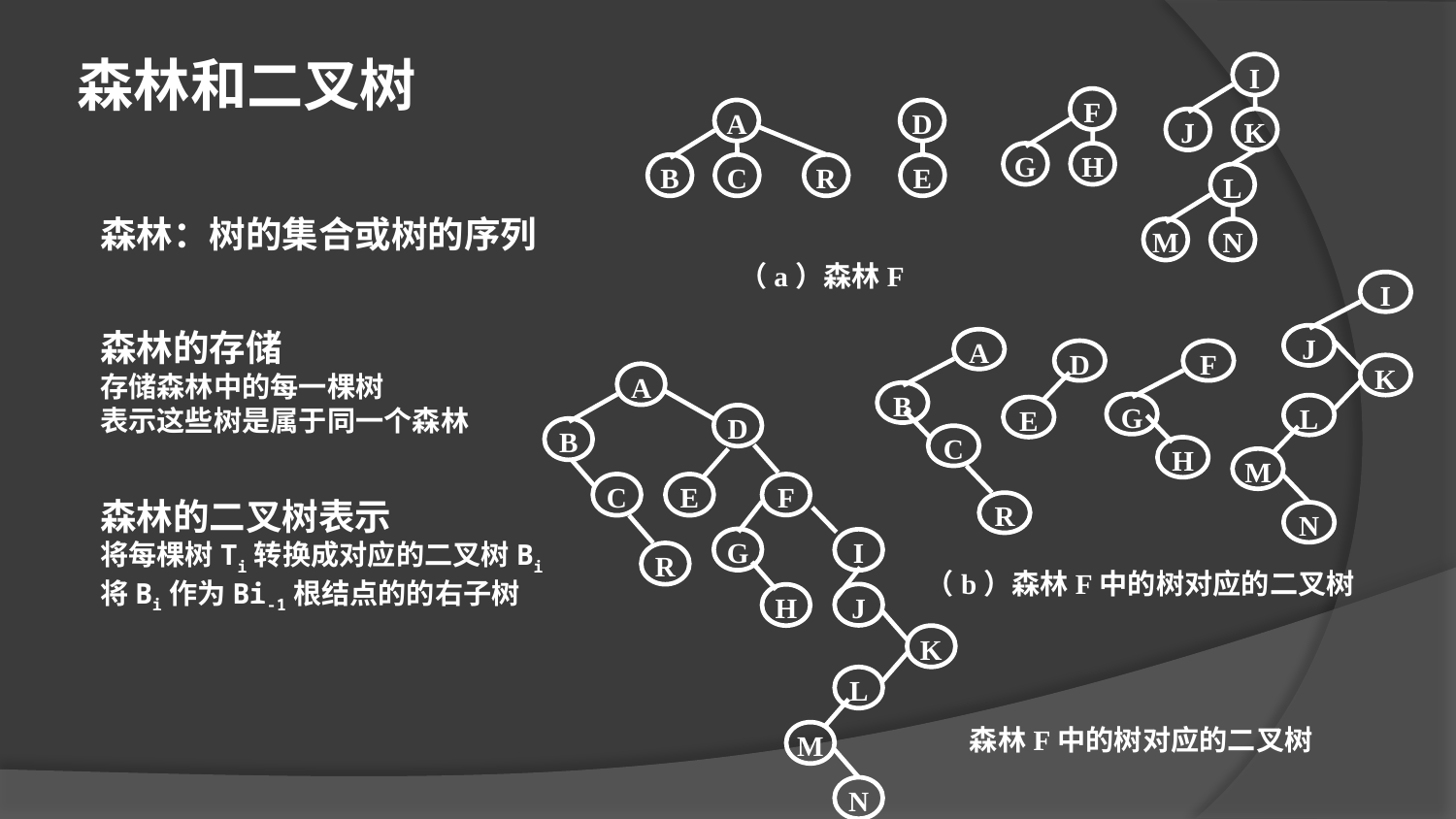

森林和二叉树
I

J
K

L

M
N
F

G
H
A

B
C
R
D

E
（a）森林F
森林：树的集合或树的序列

森林的存储
存储森林中的每一棵树
表示这些树是属于同一个森林

森林的二叉树表示
将每棵树Ti转换成对应的二叉树Bi
将Bi作为Bi-1根结点的的右子树
I

J

K

L

M

N
A

B

C

R
D

E
F

G

H
（b）森林F中的树对应的二叉树
A

D
B

C
E
F

G
I
R

J
H

K

L

M
森林F中的树对应的二叉树

N